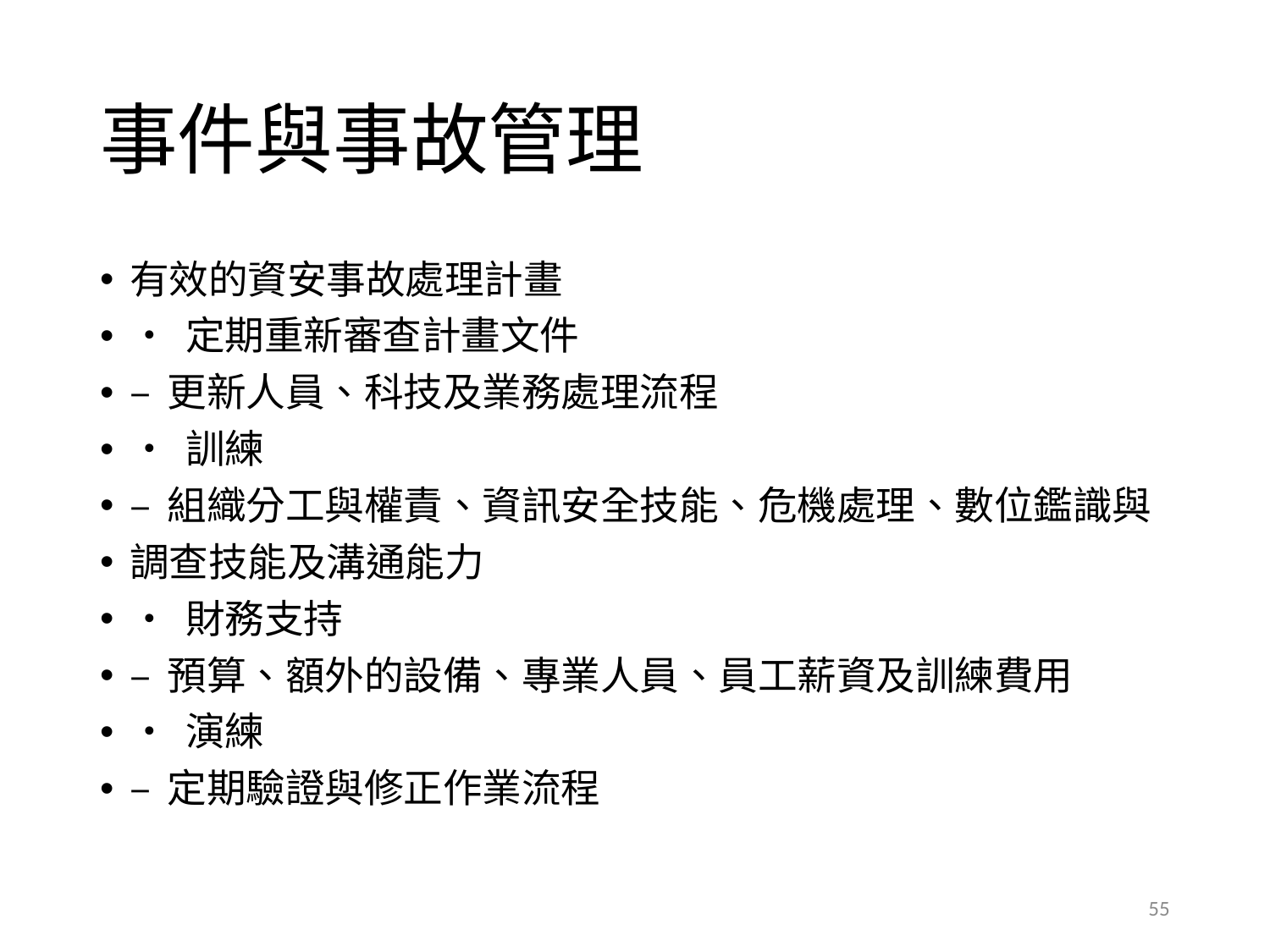

# 事件與事故管理
有效的資安事故處理計畫
• 定期重新審查計畫文件
– 更新人員、科技及業務處理流程
• 訓練
– 組織分工與權責、資訊安全技能、危機處理、數位鑑識與
調查技能及溝通能力
• 財務支持
– 預算、額外的設備、專業人員、員工薪資及訓練費用
• 演練
– 定期驗證與修正作業流程
55